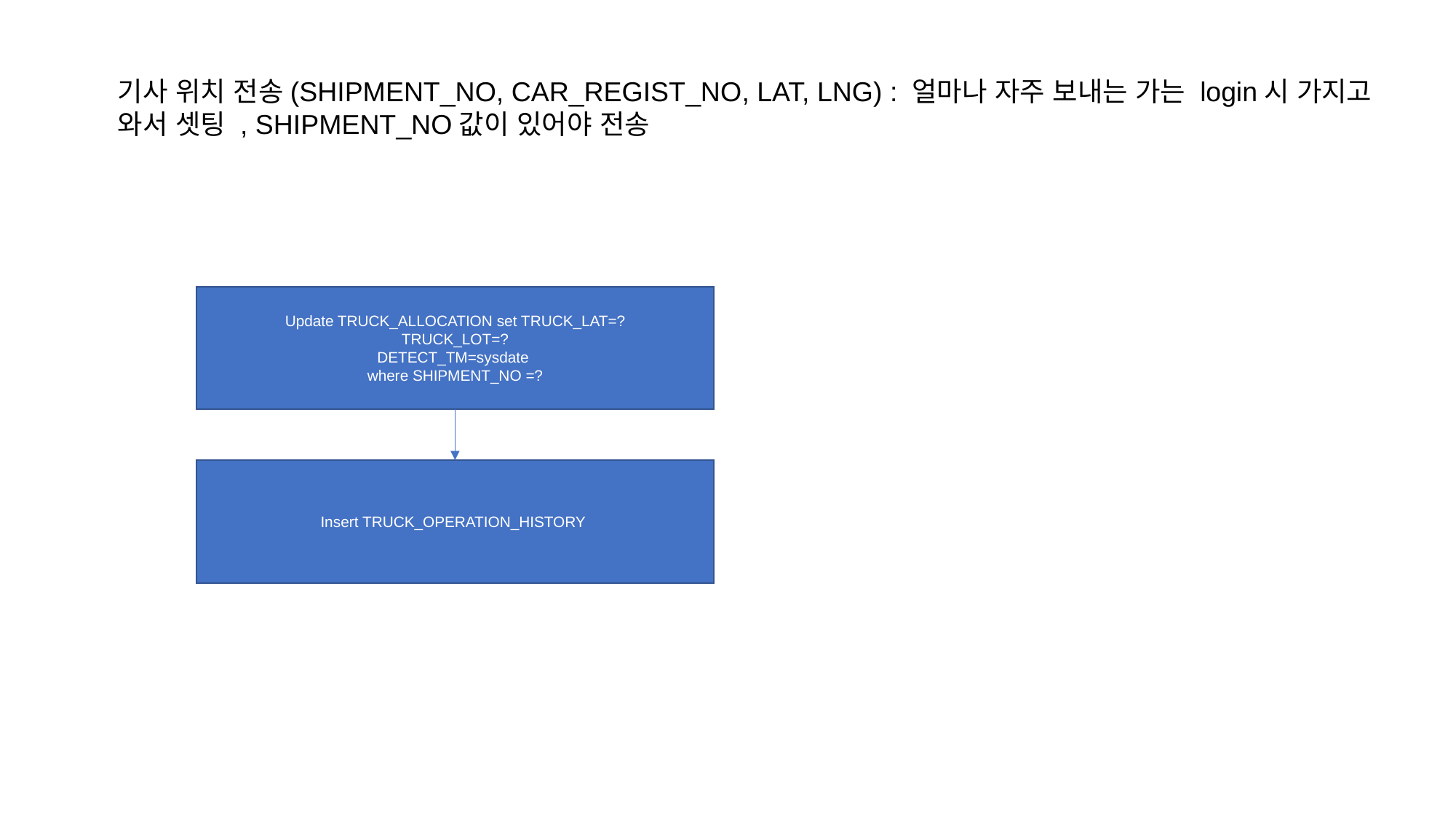

기사 위치 전송(SHIPMENT_NO, CAR_REGIST_NO, LAT, LNG) : 얼마나 자주 보내는 가는 login시 가지고 와서 셋팅 , SHIPMENT_NO값이 있어야 전송
Update TRUCK_ALLOCATION set TRUCK_LAT=?
TRUCK_LOT=?
DETECT_TM=sysdate
where SHIPMENT_NO =?
Insert TRUCK_OPERATION_HISTORY